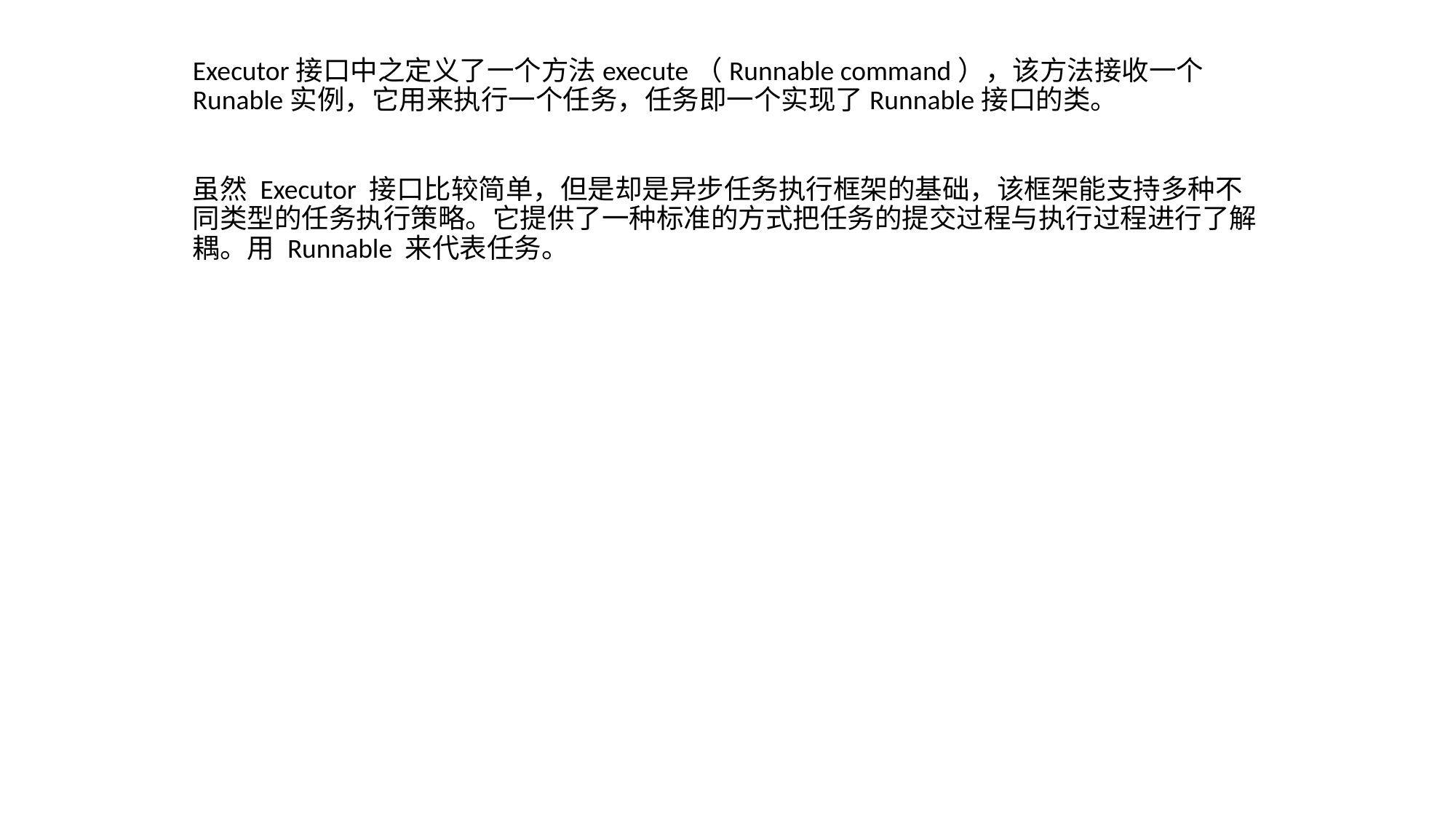

Executor接口中之定义了一个方法execute（Runnable command），该方法接收一个Runable实例，它用来执行一个任务，任务即一个实现了Runnable接口的类。

虽然 Executor 接口比较简单，但是却是异步任务执行框架的基础，该框架能支持多种不同类型的任务执行策略。它提供了一种标准的方式把任务的提交过程与执行过程进行了解 耦。用 Runnable 来代表任务。